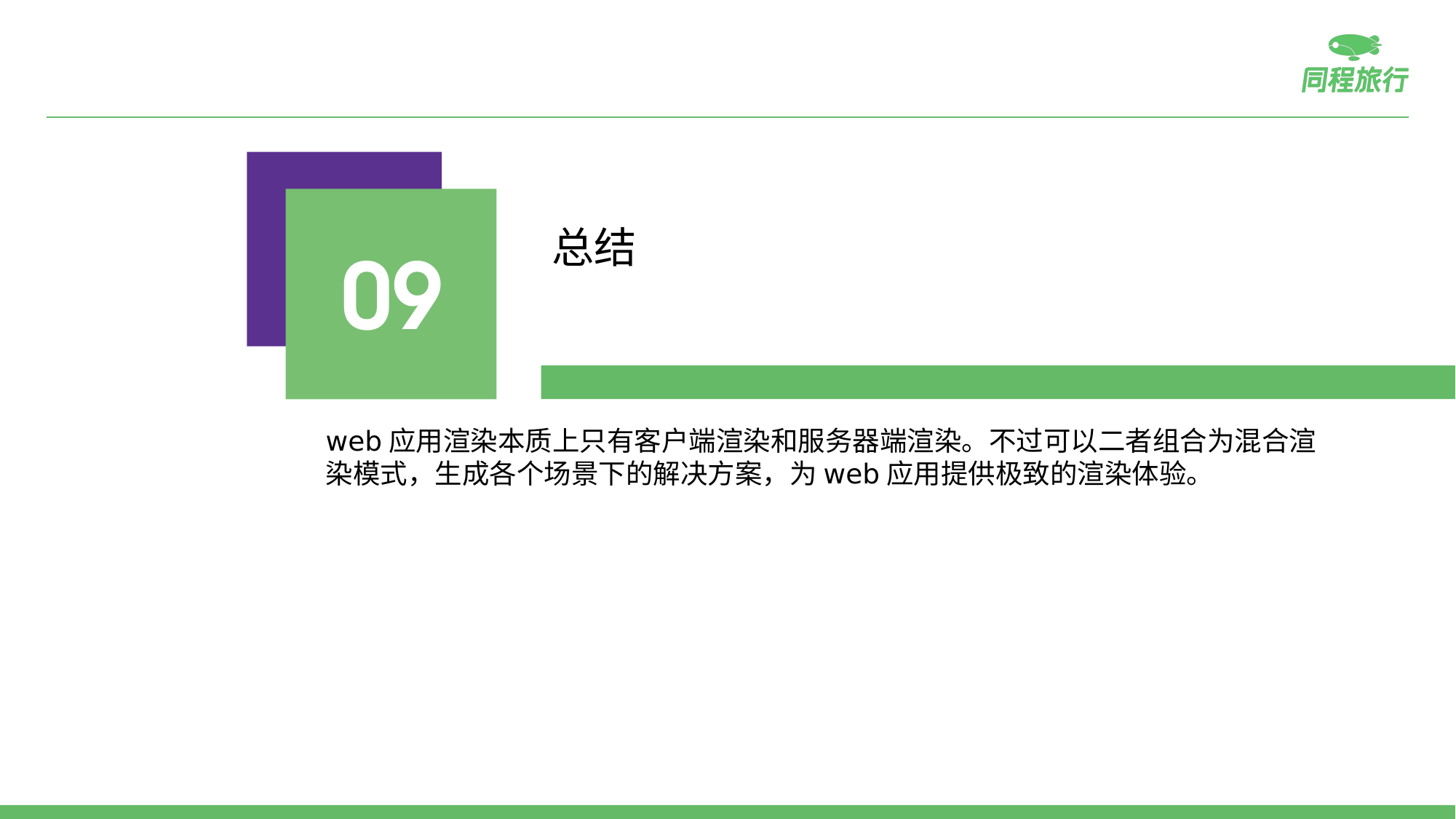

总结

09

web应用渲染本质上只有客户端渲染和服务器端渲染。不过可以二者组合为混合渲染模式，生成各个场景下的解决方案，为web应用提供极致的渲染体验。